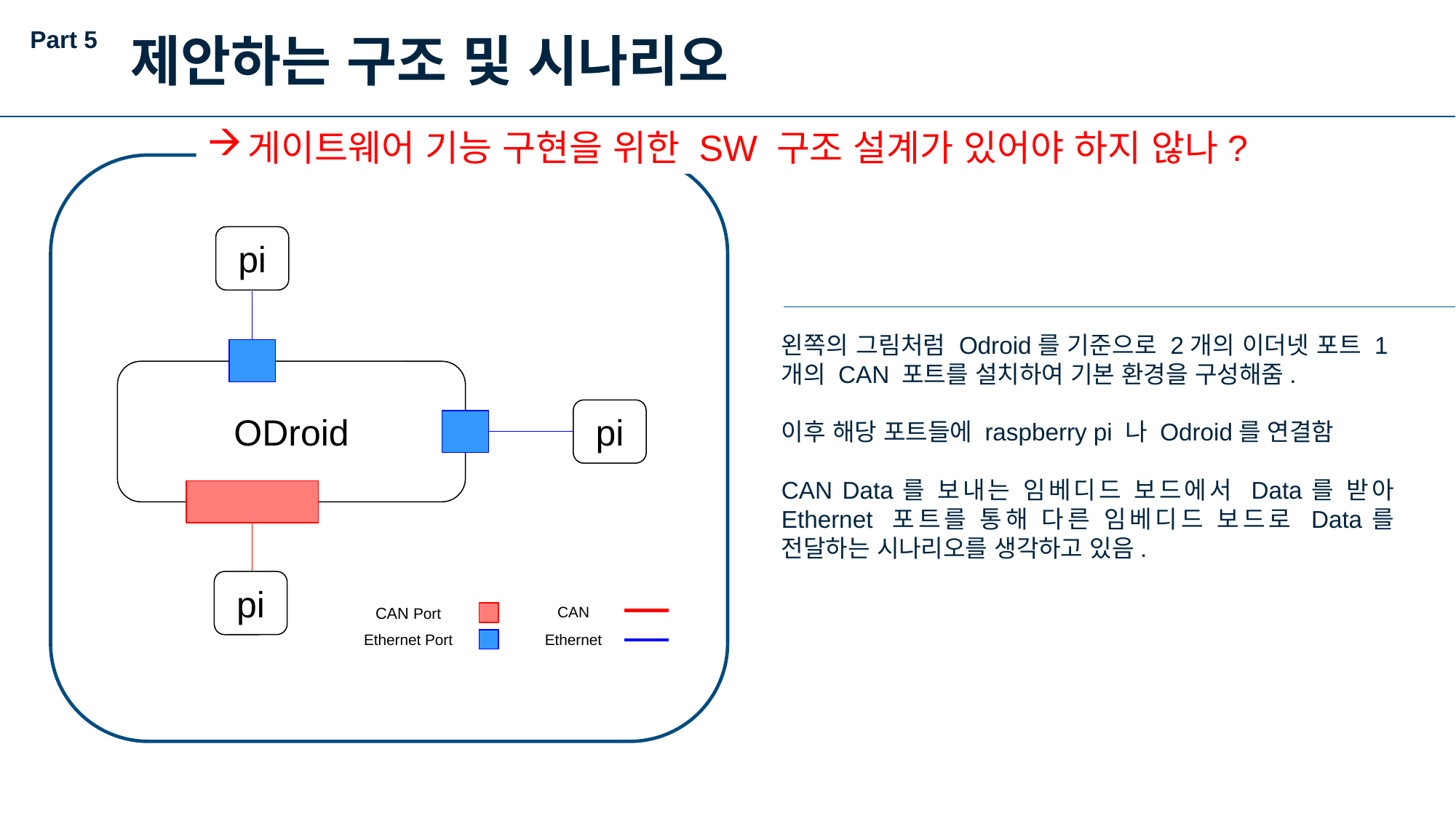

Part 5
제안하는 구조 및 시나리오
게이트웨어 기능 구현을 위한 SW 구조 설계가 있어야 하지 않나?

pi

ODroid
pi

pi
왼쪽의 그림처럼 Odroid를 기준으로 2개의 이더넷 포트 1개의 CAN 포트를 설치하여 기본 환경을 구성해줌.

이후 해당 포트들에 raspberry pi 나 Odroid를 연결함

CAN Data를 보내는 임베디드 보드에서 Data를 받아 Ethernet 포트를 통해 다른 임베디드 보드로 Data를 전달하는 시나리오를 생각하고 있음.

CAN
Ethernet
CAN Port

Ethernet Port